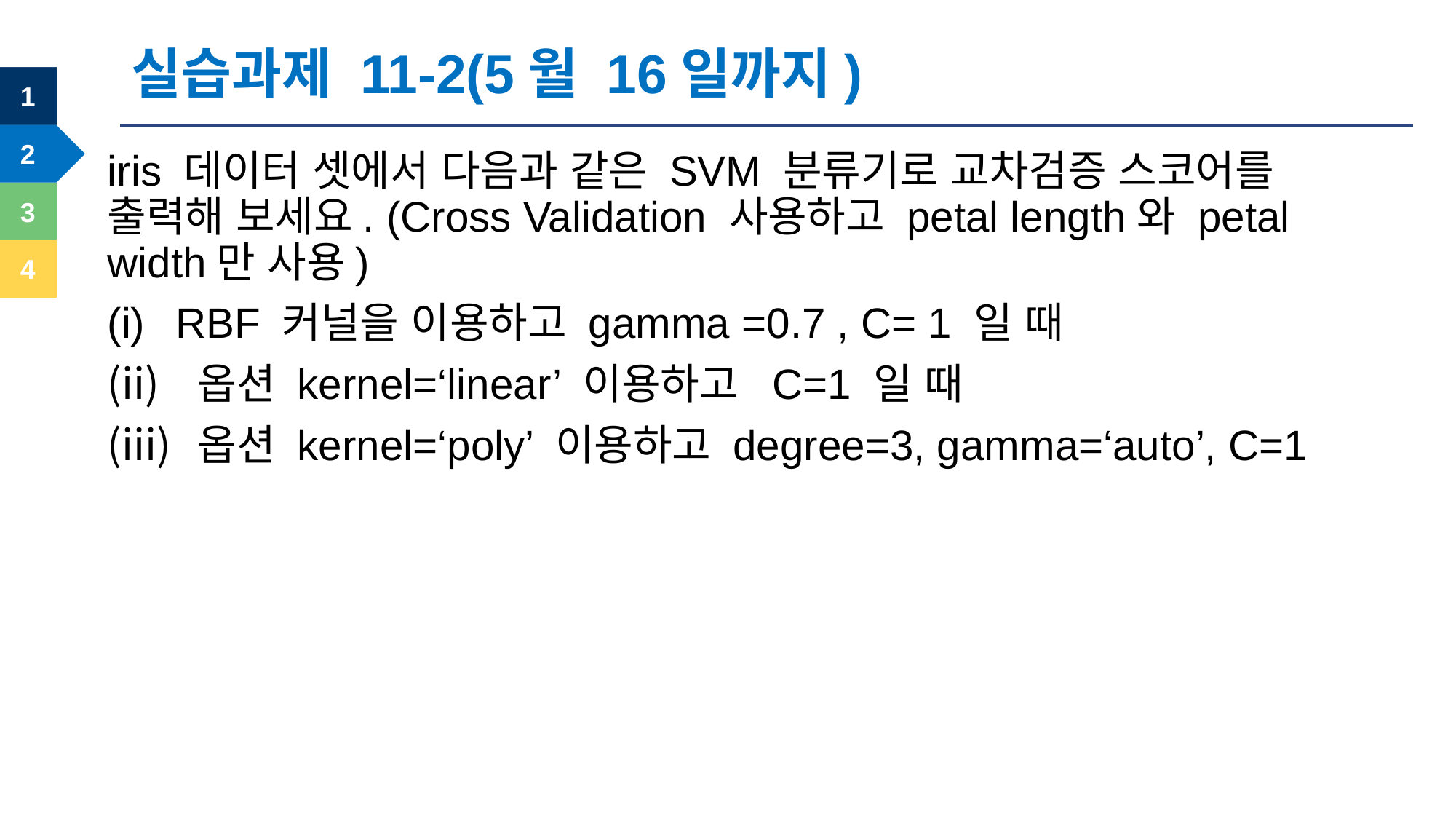

실습과제 11-2(5월 16일까지)
iris 데이터 셋에서 다음과 같은 SVM 분류기로 교차검증 스코어를 출력해 보세요. (Cross Validation 사용하고 petal length와 petal width만 사용)
RBF 커널을 이용하고 gamma =0.7 , C= 1 일 때
 옵션 kernel=‘linear’ 이용하고  C=1 일 때
 옵션 kernel=‘poly’ 이용하고 degree=3, gamma=‘auto’, C=1